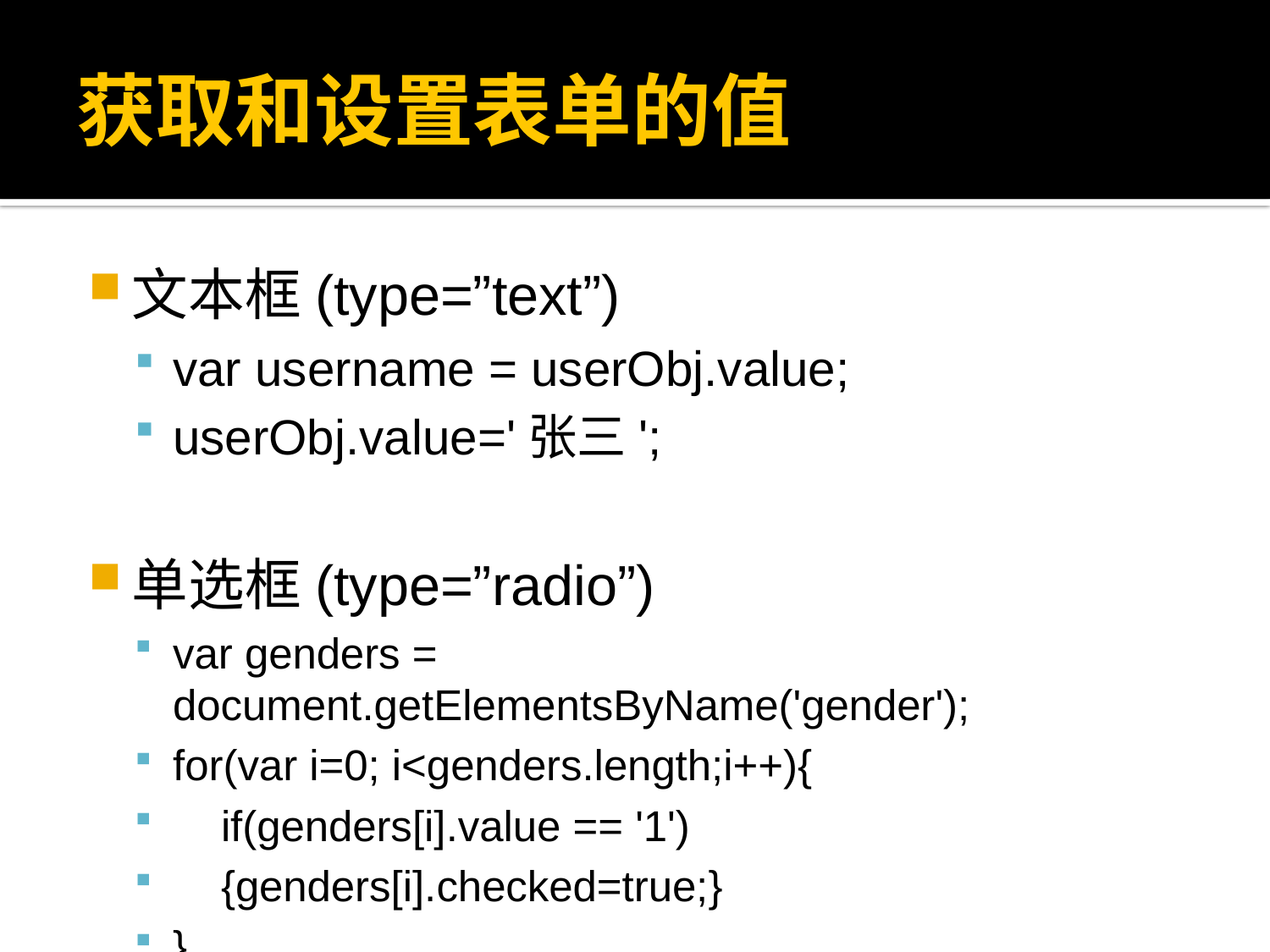

# 获取和设置表单的值
文本框(type=”text”)
var username = userObj.value;
userObj.value='张三';

单选框(type=”radio”)
var genders = document.getElementsByName('gender');
for(var i=0; i<genders.length;i++){
    if(genders[i].value == '1')
    {genders[i].checked=true;}
}